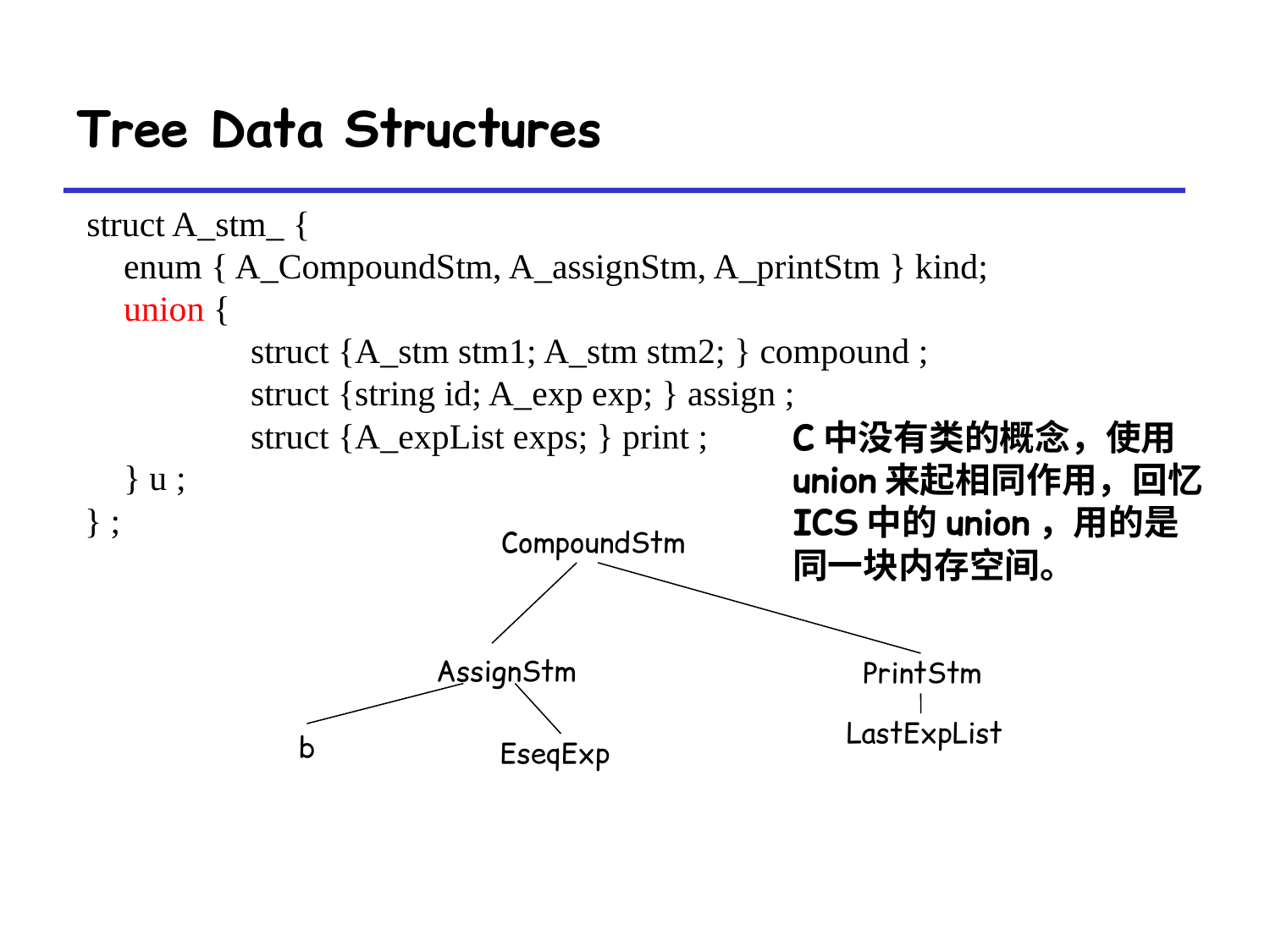

# Tree Data Structures
 struct A_stm_ {
 	enum { A_CompoundStm, A_assignStm, A_printStm } kind;
	union {
		struct {A_stm stm1; A_stm stm2; } compound ;
		struct {string id; A_exp exp; } assign ;
		struct {A_expList exps; } print ;
	} u ;
 } ;
C中没有类的概念，使用
union来起相同作用，回忆
ICS中的union，用的是
同一块内存空间。
CompoundStm

AssignStm
PrintStm

LastExpList
b
EseqExp
32